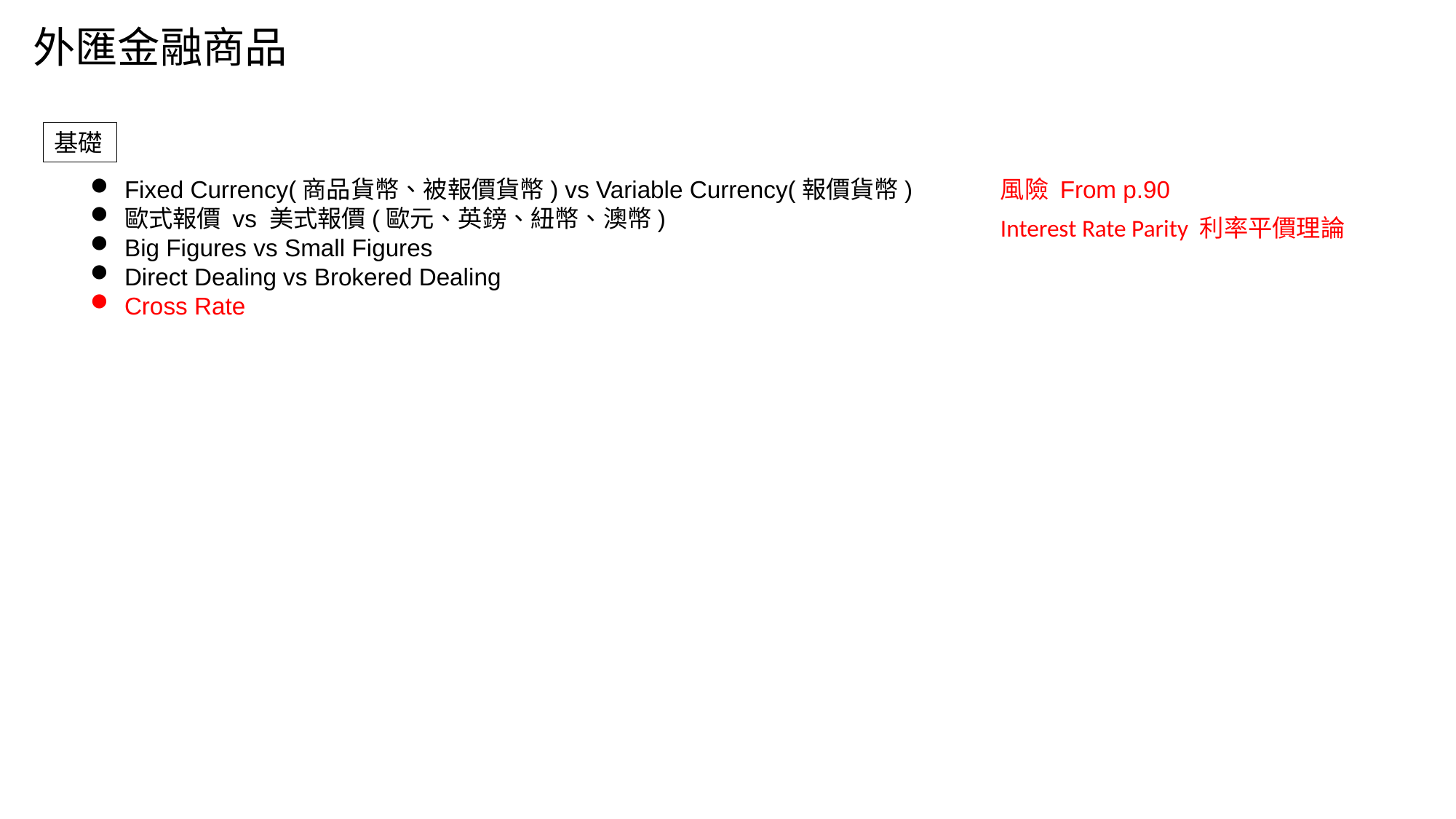

# 外匯金融商品
基礎
Fixed Currency(商品貨幣、被報價貨幣) vs Variable Currency(報價貨幣)
歐式報價 vs 美式報價(歐元、英鎊、紐幣、澳幣)
Big Figures vs Small Figures
Direct Dealing vs Brokered Dealing
Cross Rate
風險 From p.90
Interest Rate Parity 利率平價理論